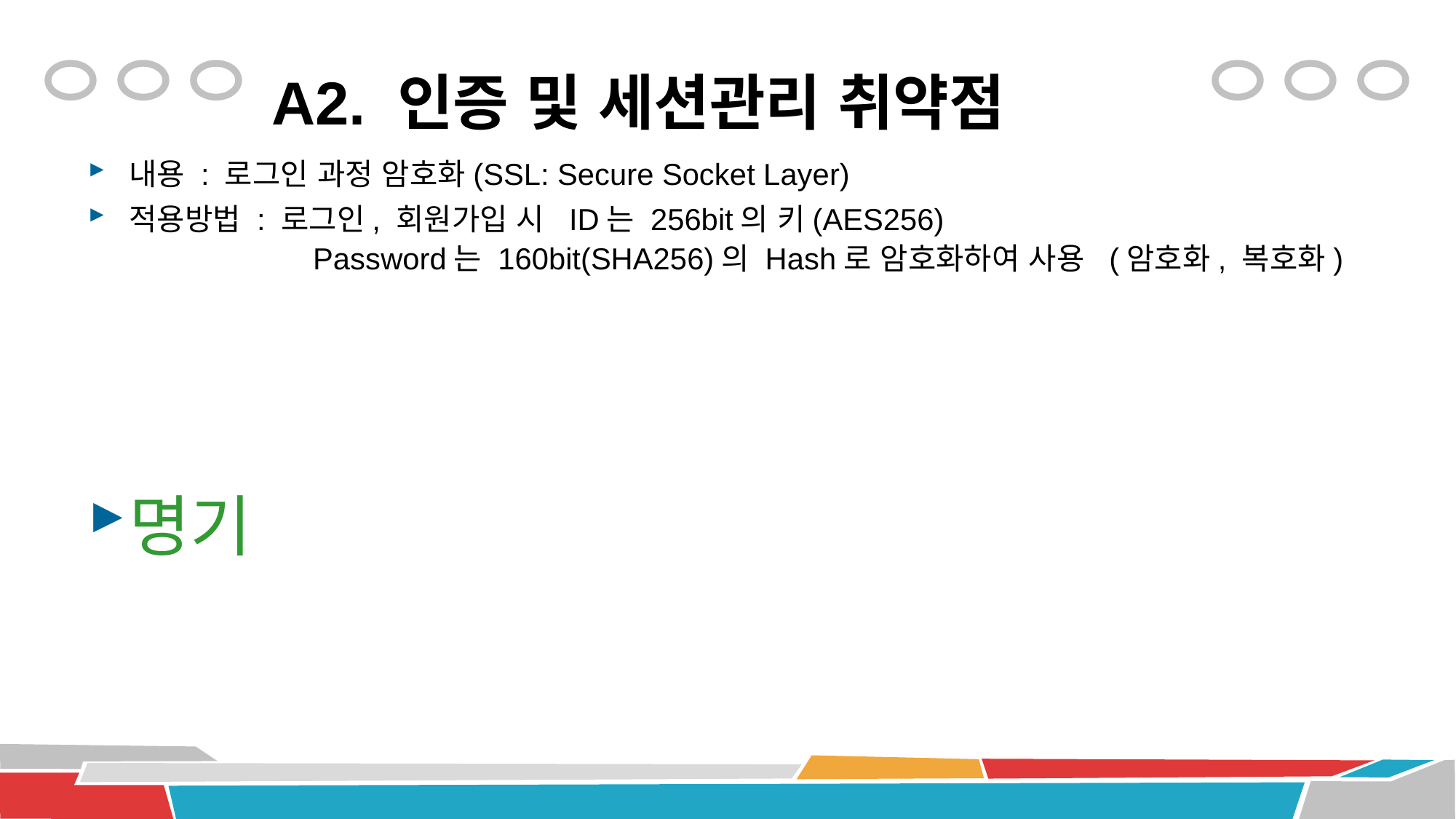

# A2. 인증 및 세션관리 취약점
내용 : 로그인 과정 암호화(SSL: Secure Socket Layer)
적용방법 : 로그인, 회원가입 시  ID는 256bit의 키(AES256)
                      Password는 160bit(SHA256)의 Hash로 암호화하여 사용  (암호화, 복호화)

명기